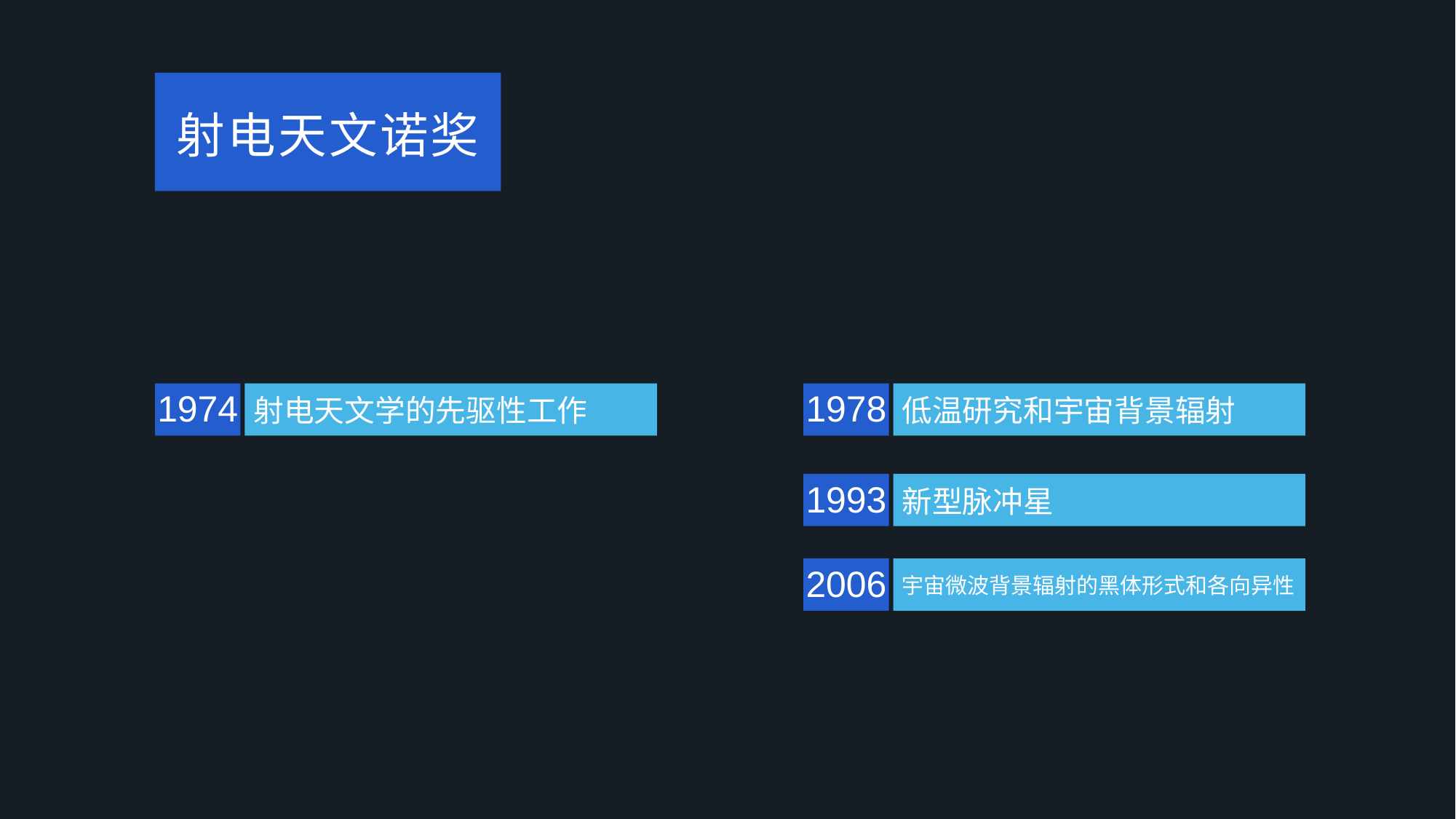

射电天文诺奖
1974
射电天文学的先驱性工作
1978
低温研究和宇宙背景辐射
1993
新型脉冲星
2006
宇宙微波背景辐射的黑体形式和各向异性